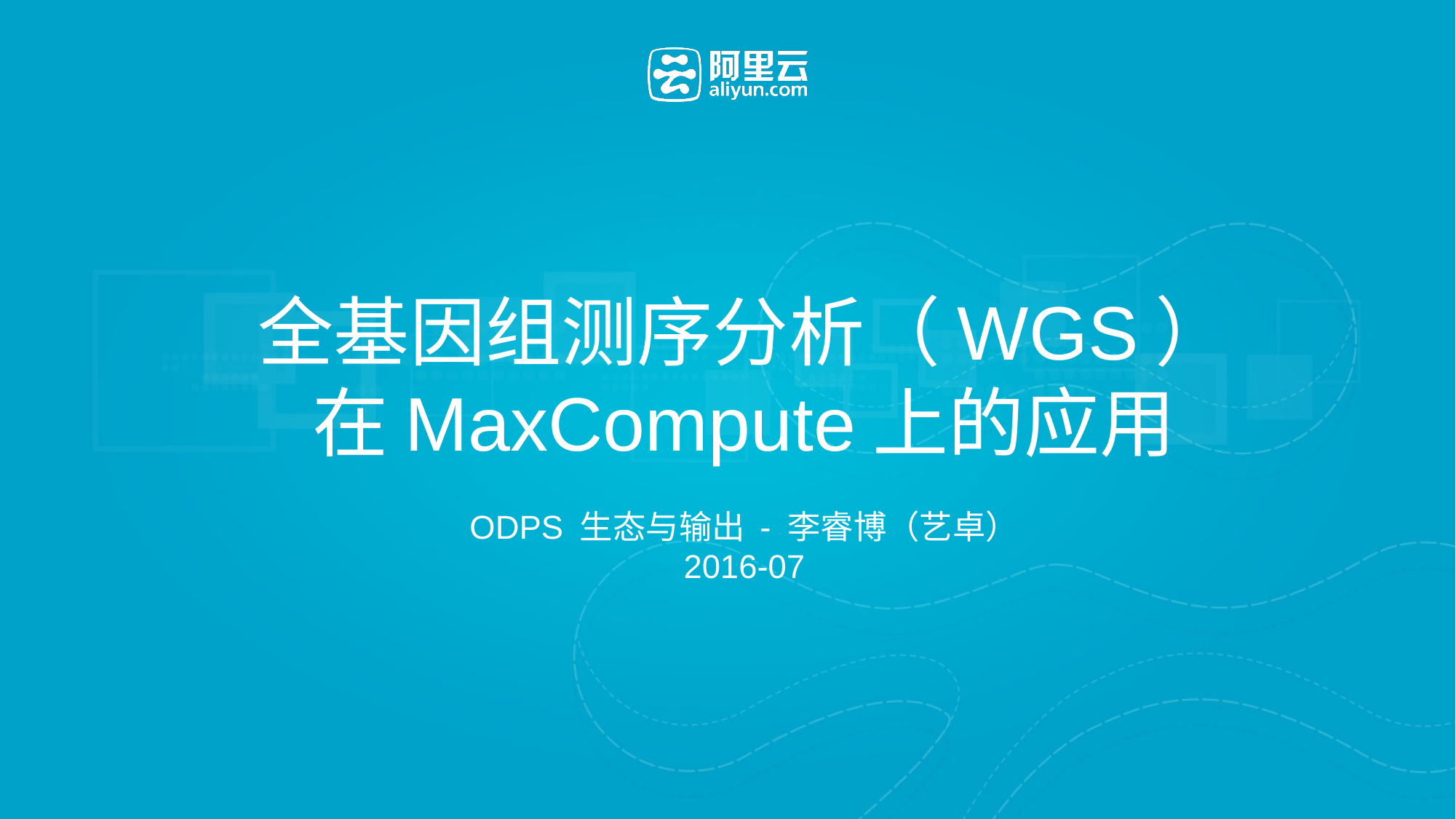

# 全基因组测序分析（WGS） 在MaxCompute上的应用 ODPS 生态与输出 - 李睿博（艺卓） 2016-07